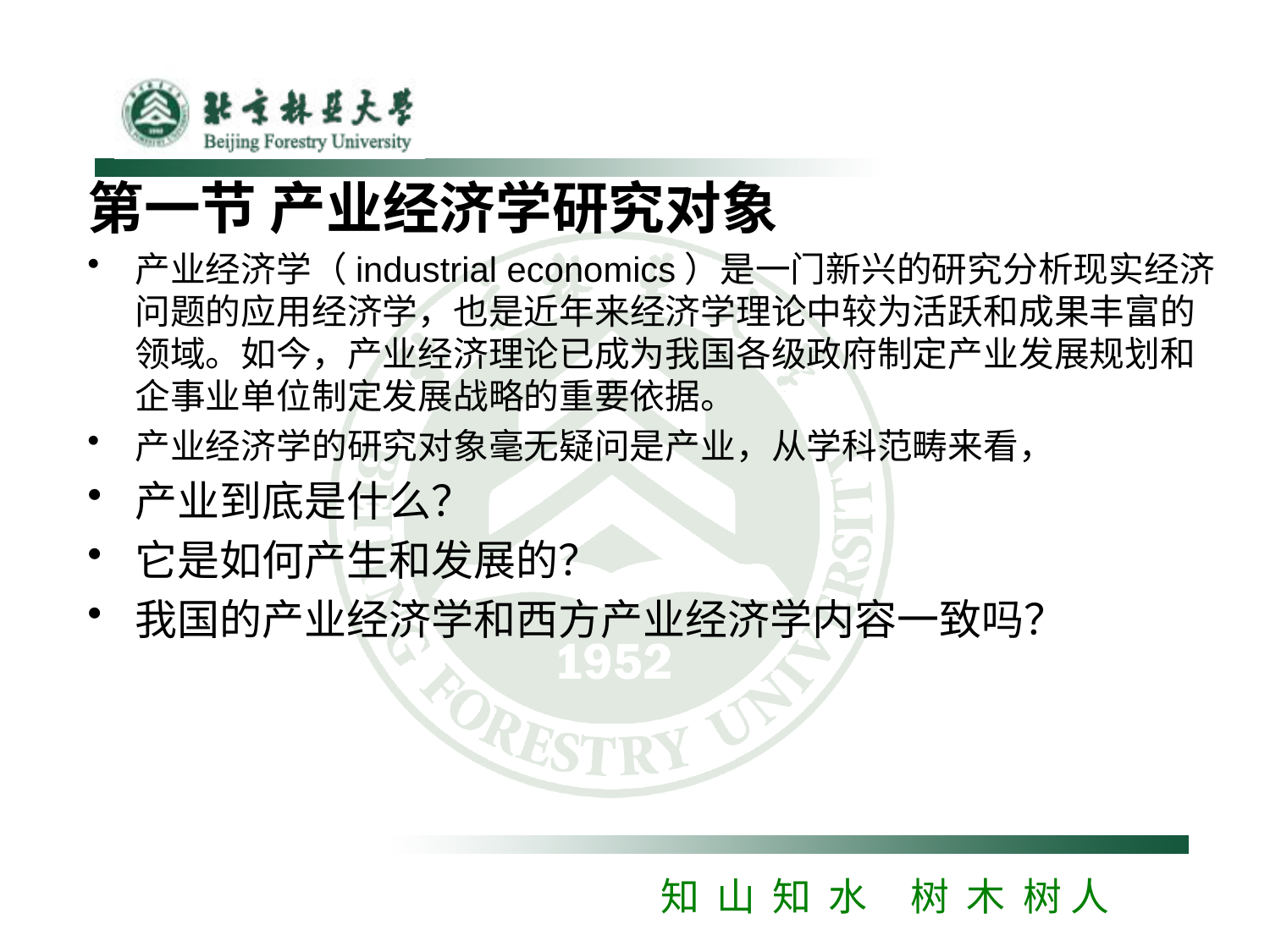

第一节 产业经济学研究对象
产业经济学（industrial economics）是一门新兴的研究分析现实经济问题的应用经济学，也是近年来经济学理论中较为活跃和成果丰富的领域。如今，产业经济理论已成为我国各级政府制定产业发展规划和企事业单位制定发展战略的重要依据。
产业经济学的研究对象毫无疑问是产业，从学科范畴来看，
产业到底是什么？
它是如何产生和发展的？
我国的产业经济学和西方产业经济学内容一致吗？